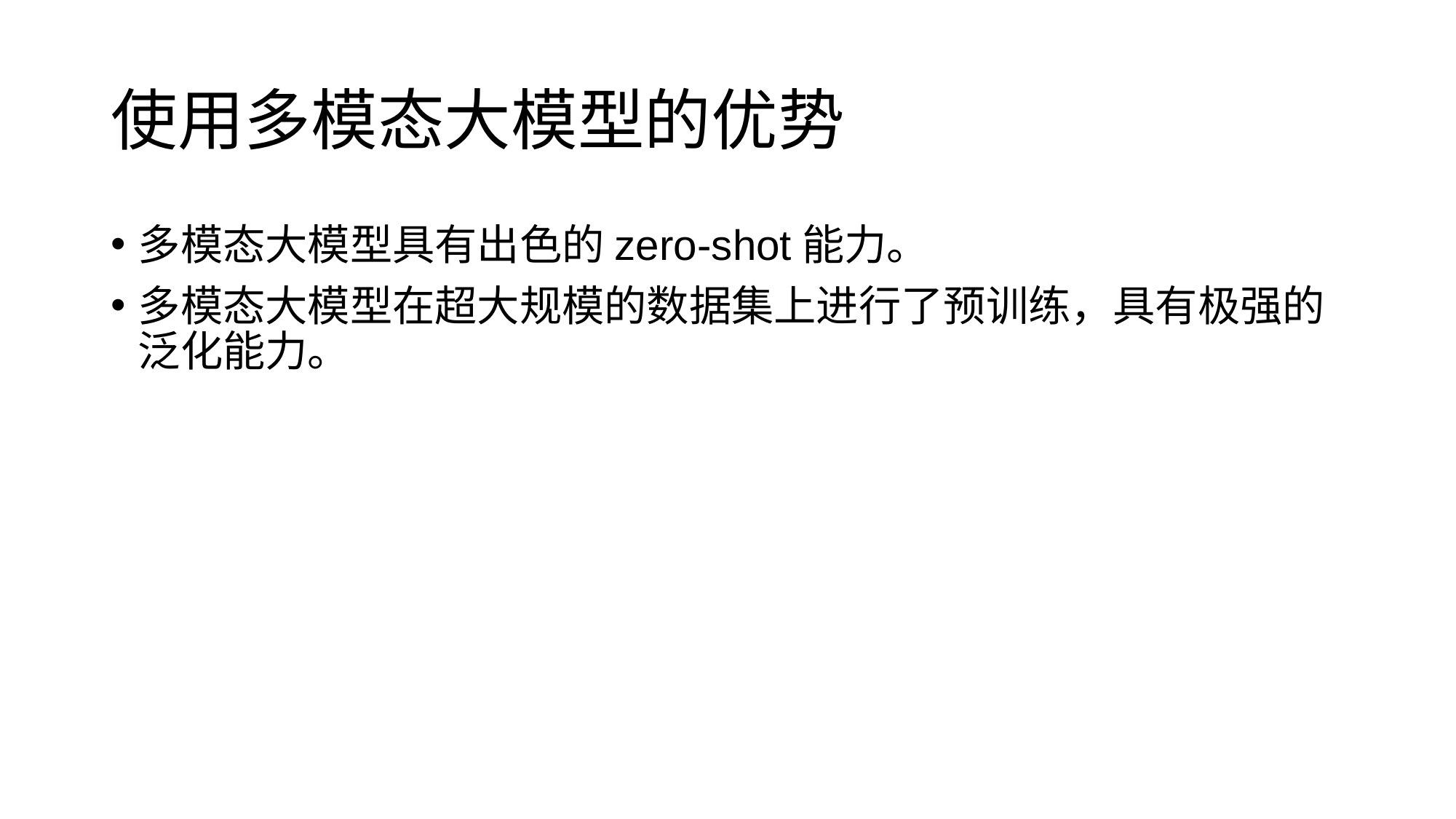

# 使用多模态大模型的优势
多模态大模型具有出色的zero-shot能力。
多模态大模型在超大规模的数据集上进行了预训练，具有极强的泛化能力。